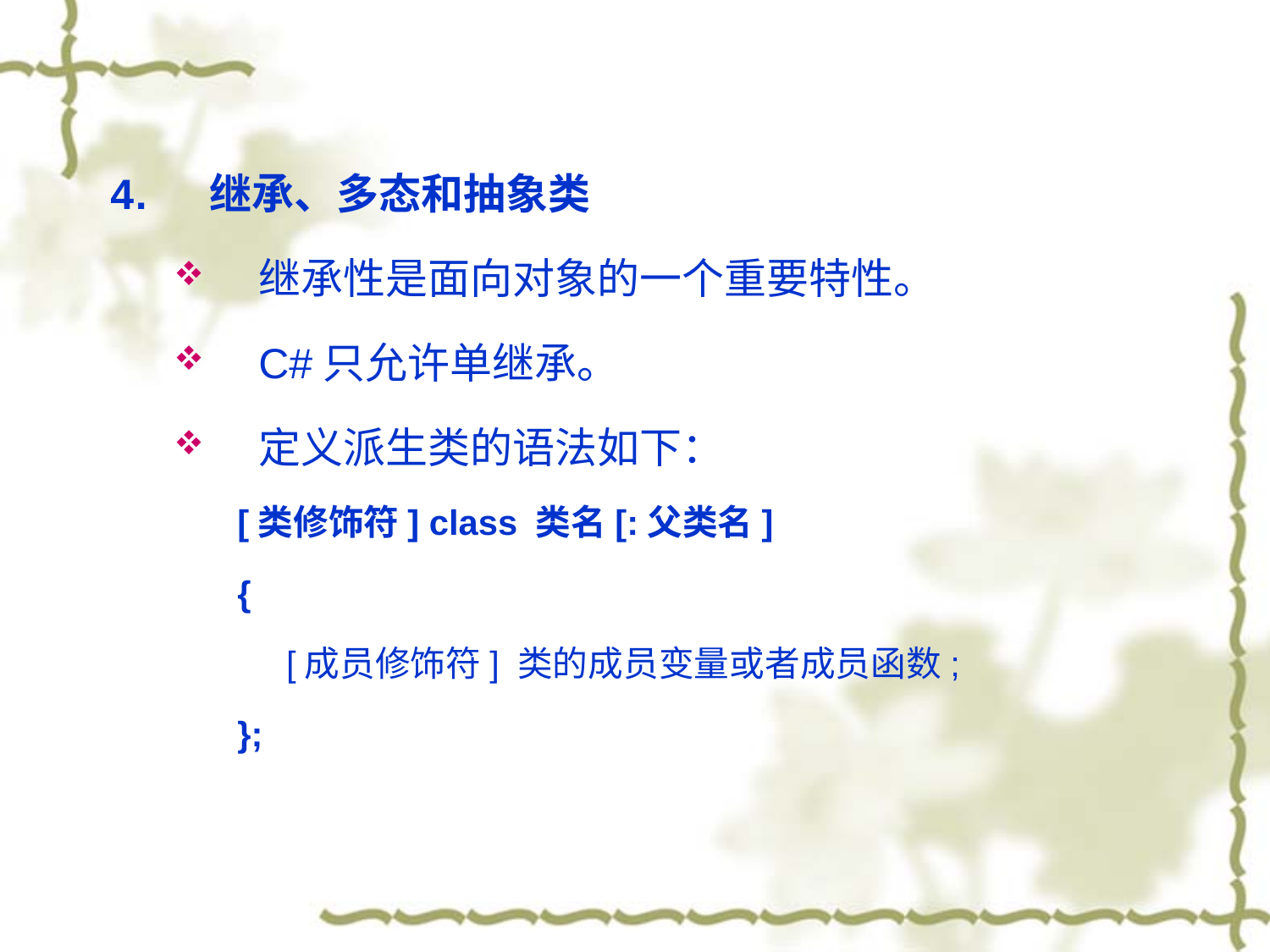

继承、多态和抽象类
继承性是面向对象的一个重要特性。
C#只允许单继承。
定义派生类的语法如下：
[类修饰符] class 类名[:父类名]
{
     [成员修饰符] 类的成员变量或者成员函数;
};